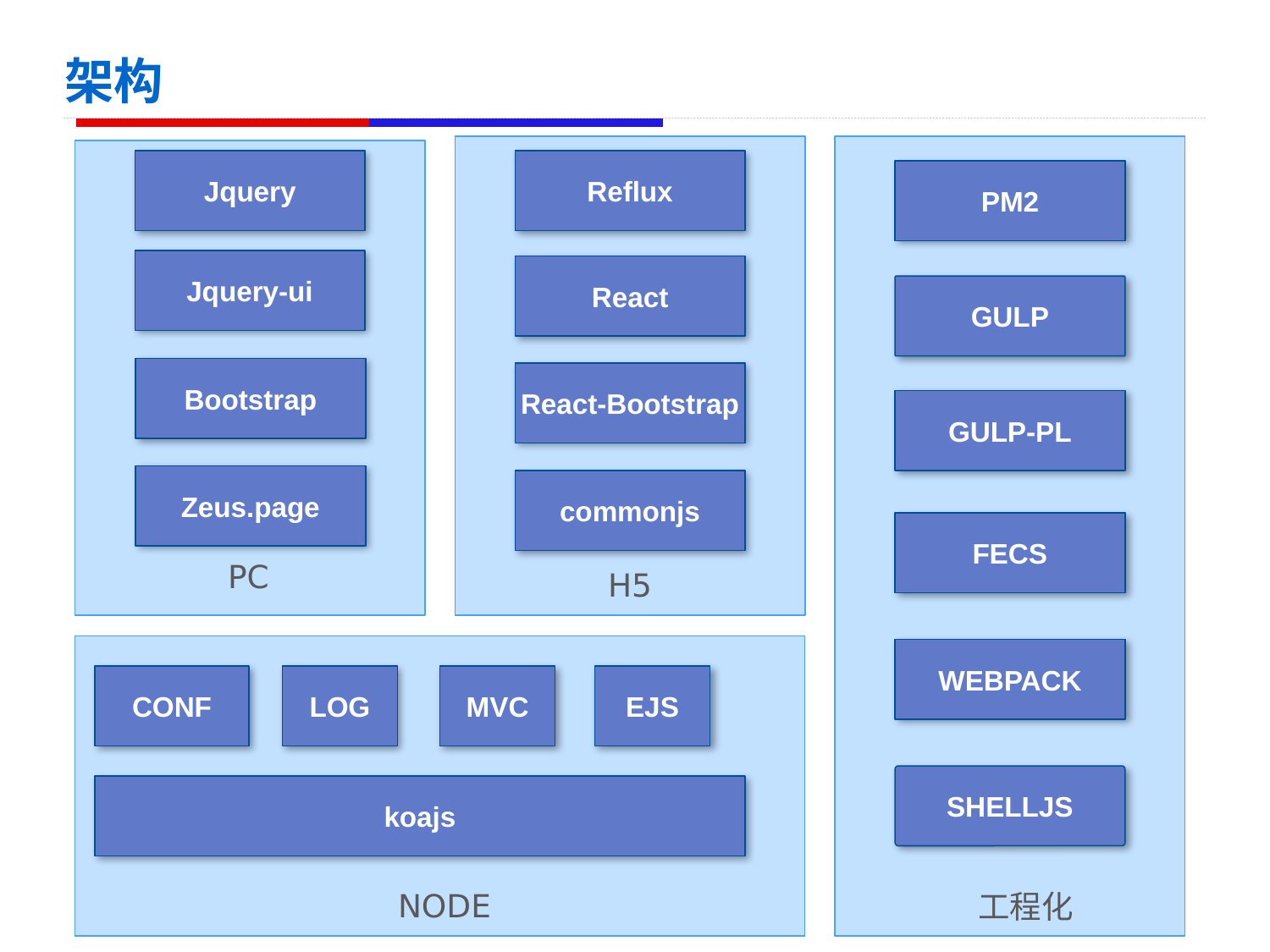

# 架构

Jquery
Reflux
PM2
Jquery-ui
React
GULP
Bootstrap
React-Bootstrap
GULP-PL
Zeus.page
commonjs
FECS
PC
H5

WEBPACK
CONF
LOG
MVC
EJS
SHELLJS
koajs
NODE
工程化